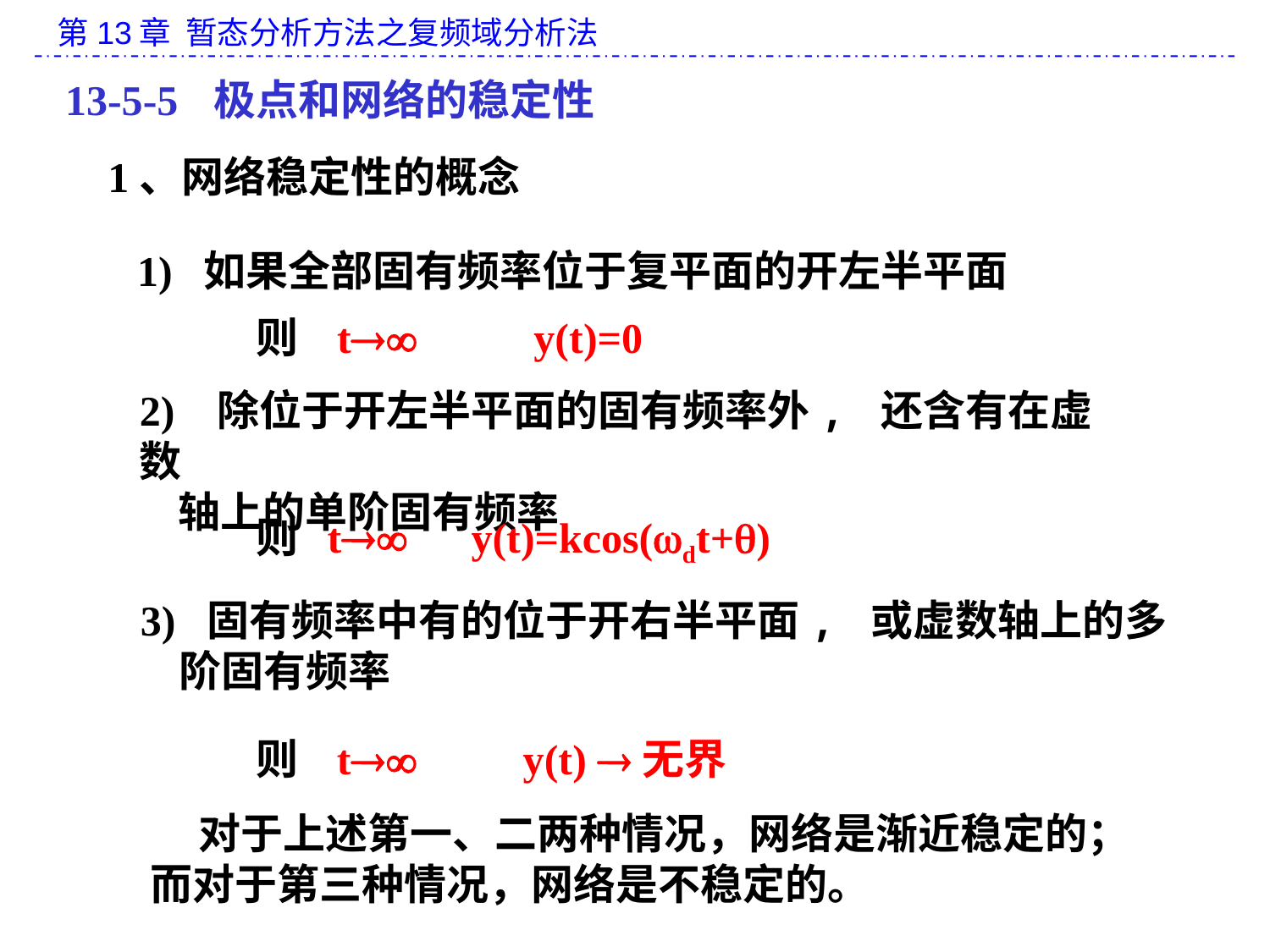

13-5-5 极点和网络的稳定性
1、网络稳定性的概念
1)  如果全部固有频率位于复平面的开左半平面
则   t→∞           y(t)=0
2)   除位于开左半平面的固有频率外, 还含有在虚数
   轴上的单阶固有频率
则  t→∞      y(t)=kcos(ωdt+θ)
3)  固有频率中有的位于开右半平面, 或虚数轴上的多
   阶固有频率
则   t→∞          y(t) →无界
    对于上述第一、二两种情况，网络是渐近稳定的；
而对于第三种情况，网络是不稳定的。